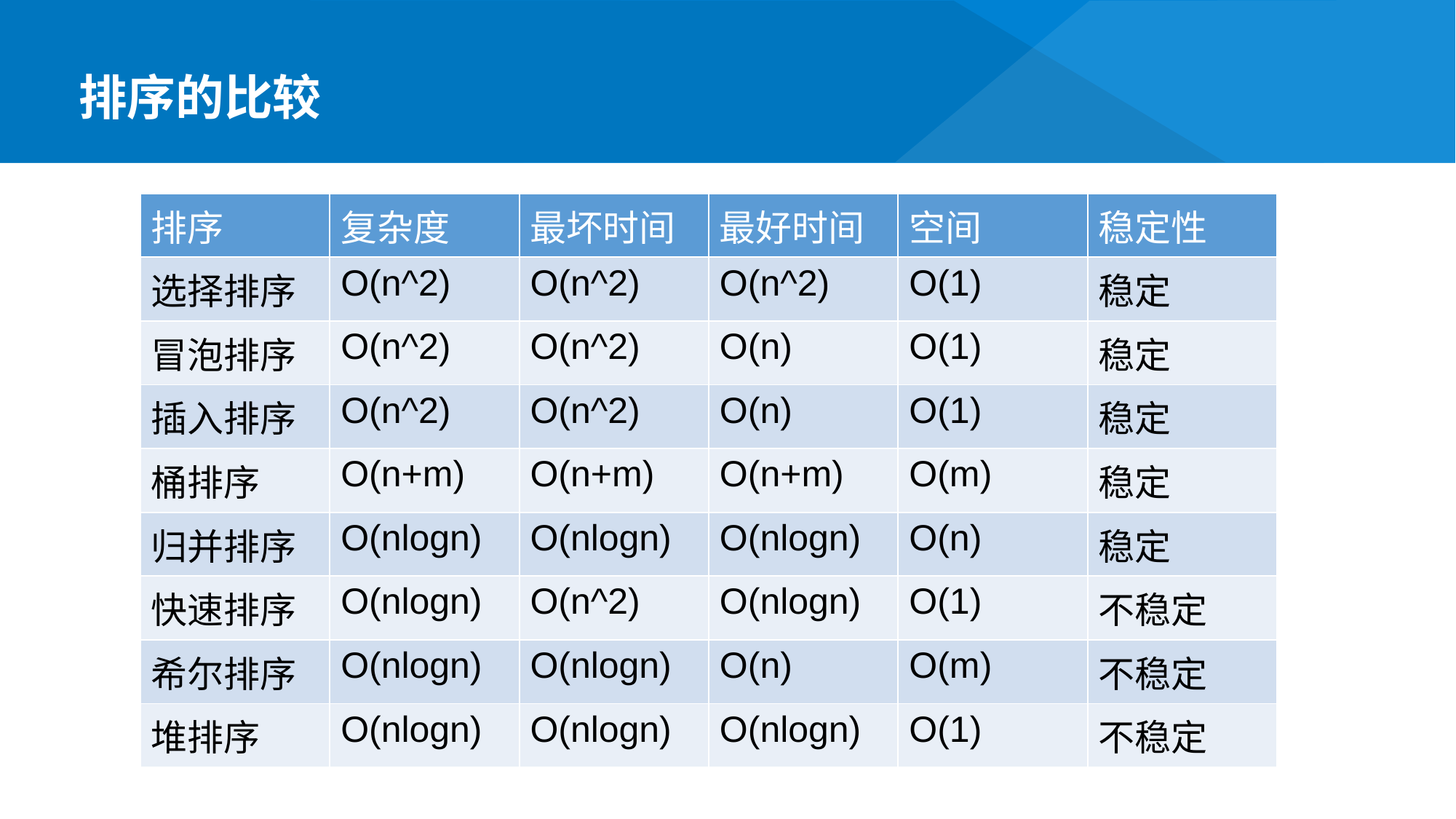

排序的比较

| 排序 | 复杂度 | 最坏时间 | 最好时间 | 空间 | 稳定性 |
| --- | --- | --- | --- | --- | --- |
| 选择排序 | O(n^2) | O(n^2) | O(n^2) | O(1) | 稳定 |
| 冒泡排序 | O(n^2) | O(n^2) | O(n) | O(1) | 稳定 |
| 插入排序 | O(n^2) | O(n^2) | O(n) | O(1) | 稳定 |
| 桶排序 | O(n+m) | O(n+m) | O(n+m) | O(m) | 稳定 |
| 归并排序 | O(nlogn) | O(nlogn) | O(nlogn) | O(n) | 稳定 |
| 快速排序 | O(nlogn) | O(n^2) | O(nlogn) | O(1) | 不稳定 |
| 希尔排序 | O(nlogn) | O(nlogn) | O(n) | O(m) | 不稳定 |
| 堆排序 | O(nlogn) | O(nlogn) | O(nlogn) | O(1) | 不稳定 |